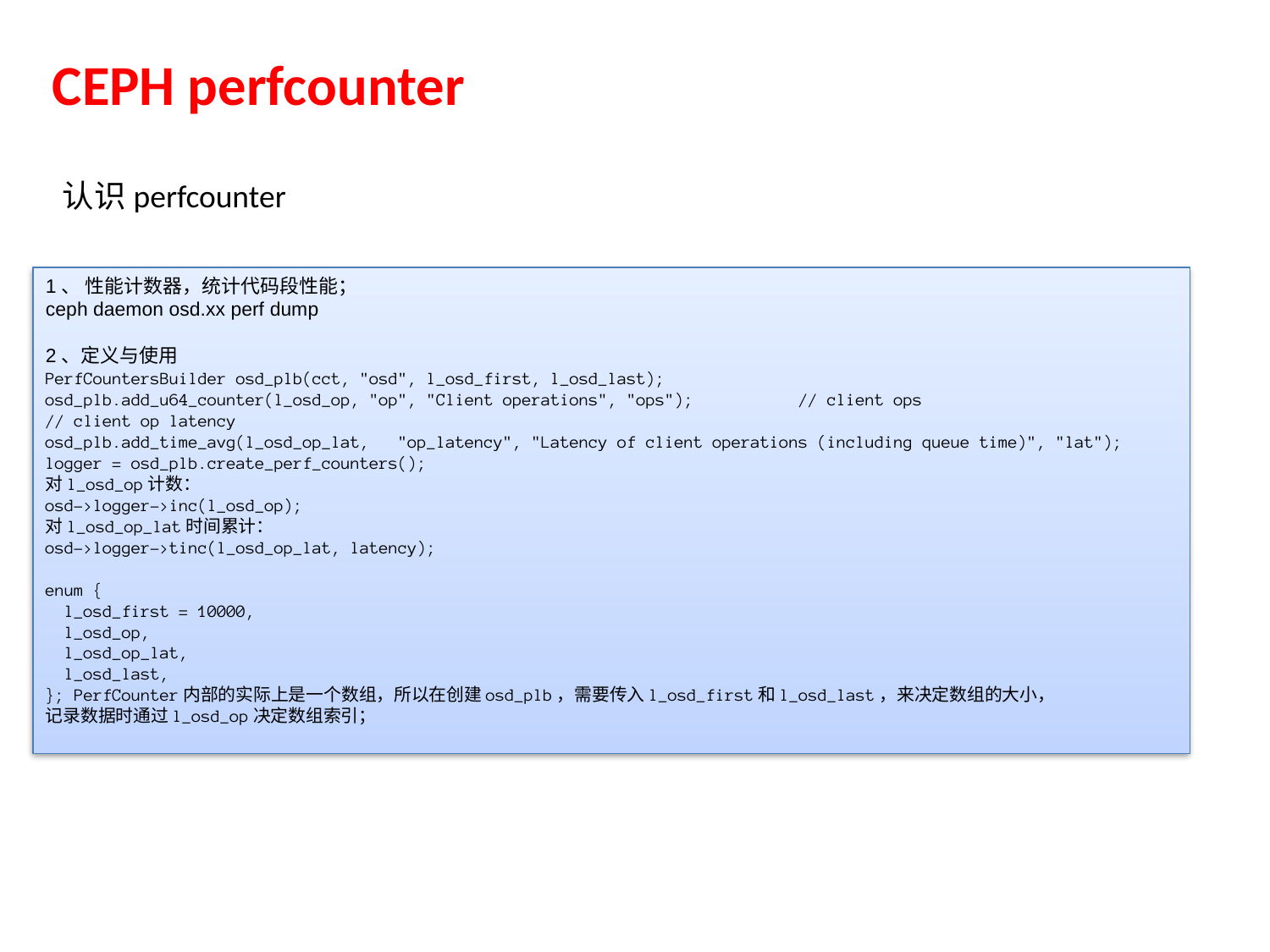

CEPH perfcounter
认识perfcounter
1、 性能计数器，统计代码段性能；
ceph daemon osd.xx perf dump

2、定义与使用
PerfCountersBuilder osd_plb(cct, "osd", l_osd_first, l_osd_last);
osd_plb.add_u64_counter(l_osd_op, "op", "Client operations", "ops");           // client ops
// client op latency
osd_plb.add_time_avg(l_osd_op_lat,   "op_latency", "Latency of client operations (including queue time)", "lat");
logger = osd_plb.create_perf_counters();
对l_osd_op计数：
osd->logger->inc(l_osd_op);
对l_osd_op_lat时间累计：
osd->logger->tinc(l_osd_op_lat, latency);

enum {
  l_osd_first = 10000,
  l_osd_op,
  l_osd_op_lat,
  l_osd_last,
}; PerfCounter内部的实际上是一个数组，所以在创建osd_plb，需要传入l_osd_first和l_osd_last，来决定数组的大小，
记录数据时通过l_osd_op决定数组索引；